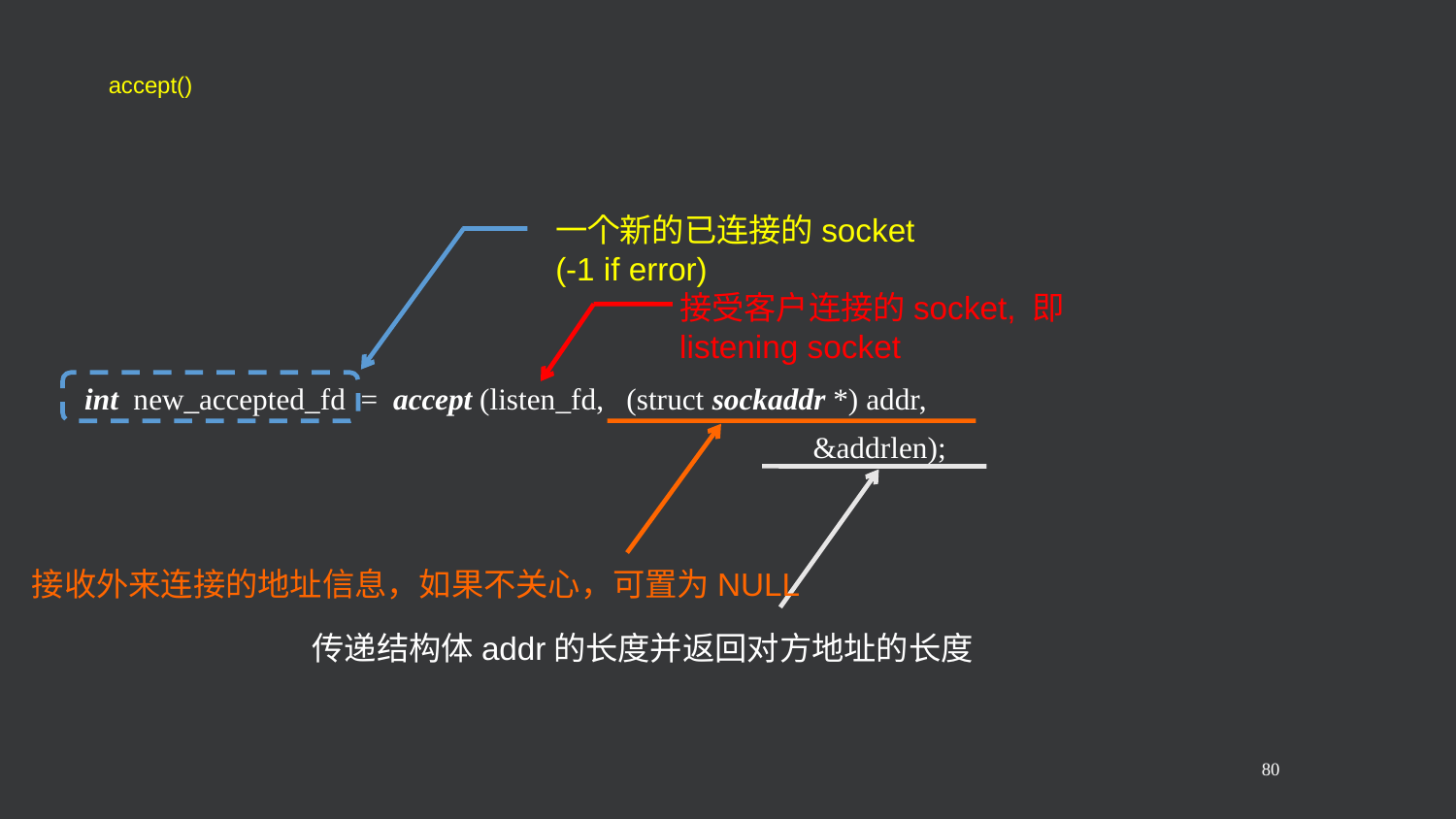

# accept()
一个新的已连接的socket
(-1 if error)

接受客户连接的socket, 即
listening socket

int  new_accepted_fd  =  accept (listen_fd,   (struct sockaddr *) addr,
&addrlen);

接收外来连接的地址信息，如果不关心，可置为NULL
传递结构体addr的长度并返回对方地址的长度
80